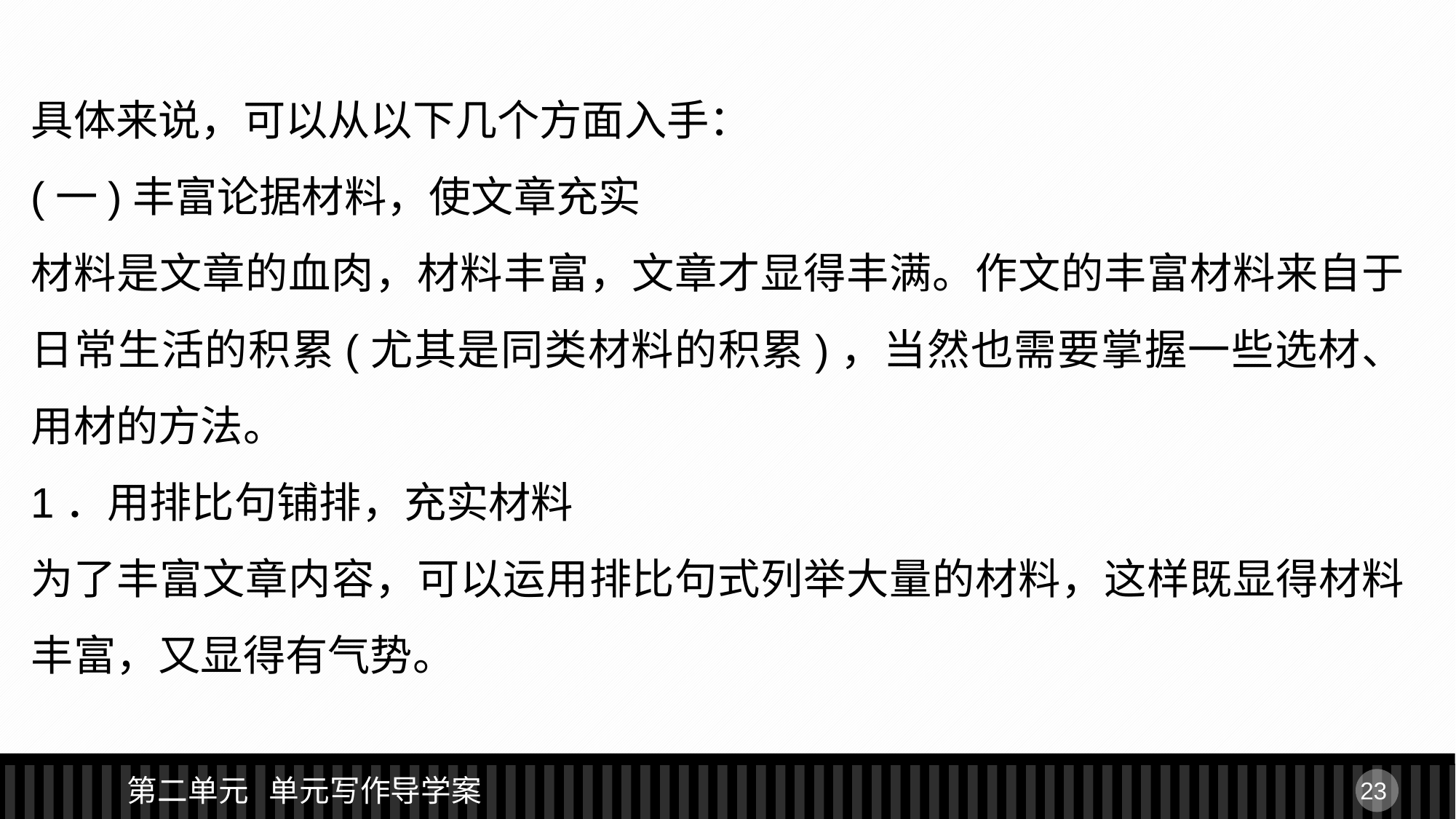

具体来说，可以从以下几个方面入手：
(一)丰富论据材料，使文章充实
材料是文章的血肉，材料丰富，文章才显得丰满。作文的丰富材料来自于日常生活的积累(尤其是同类材料的积累)，当然也需要掌握一些选材、用材的方法。
1．用排比句铺排，充实材料
为了丰富文章内容，可以运用排比句式列举大量的材料，这样既显得材料丰富，又显得有气势。